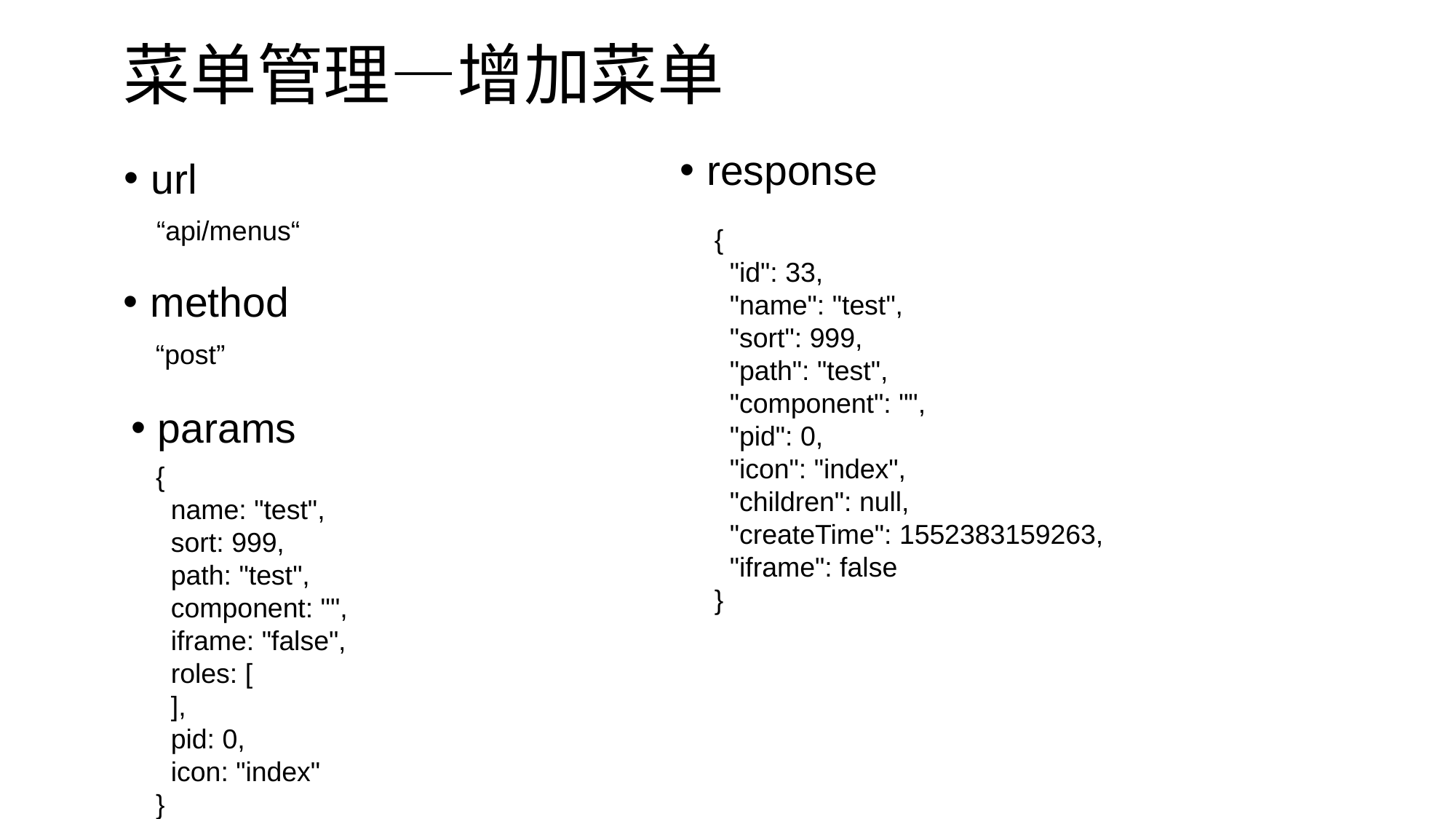

# 菜单管理—增加菜单
response
url
“api/menus“
{
  "id": 33,
  "name": "test",
  "sort": 999,
  "path": "test",
  "component": "",
  "pid": 0,
  "icon": "index",
  "children": null,
  "createTime": 1552383159263,
  "iframe": false
}
method
“post”
params
{
  name: "test",
  sort: 999,
  path: "test",
  component: "",
  iframe: "false",
  roles: [
  ],
  pid: 0,
  icon: "index"
}